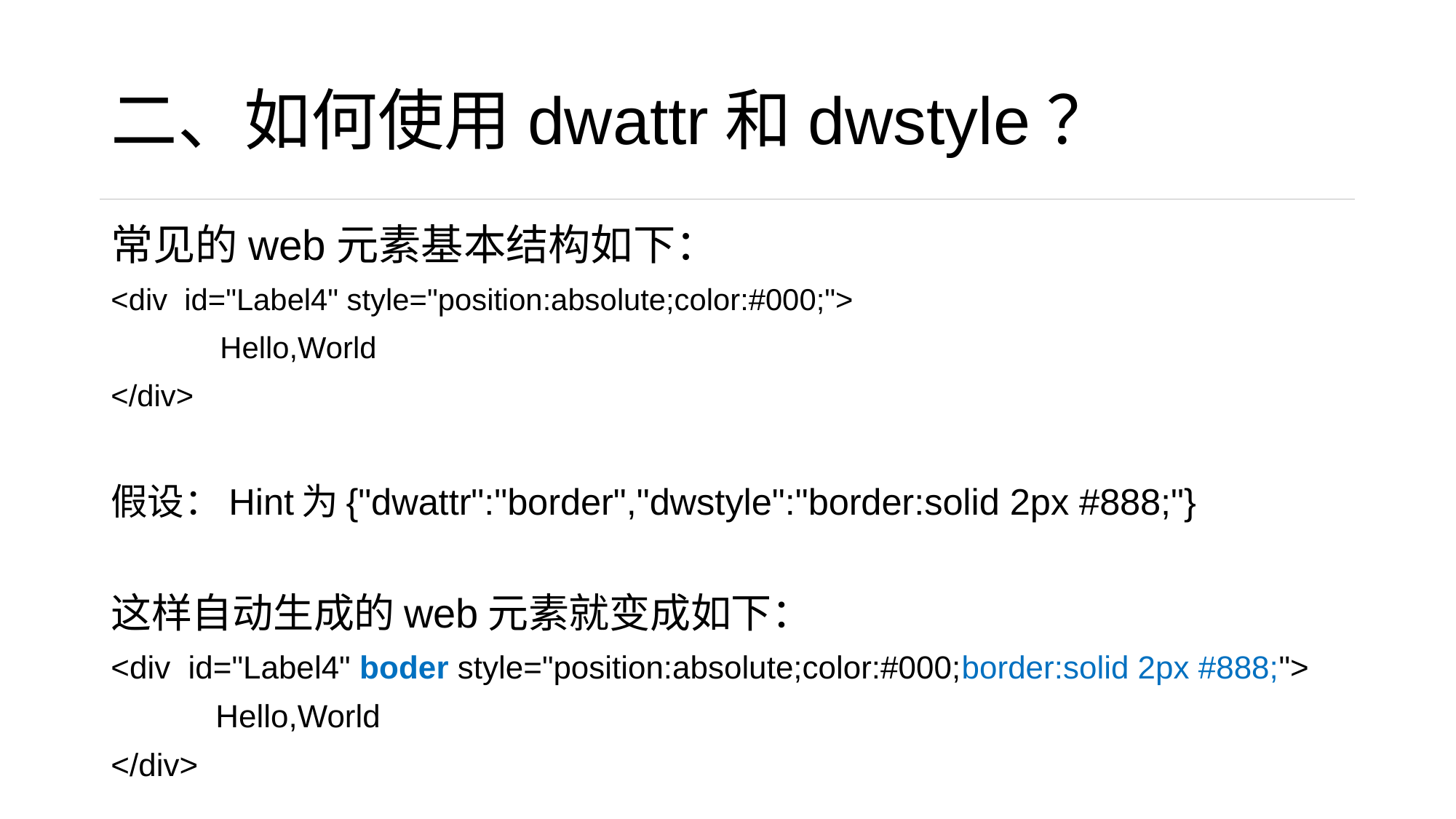

# 二、如何使用dwattr和dwstyle？
常见的web元素基本结构如下：
<div  id="Label4" style="position:absolute;color:#000;">
	Hello,World
</div>
假设：Hint为{"dwattr":"border","dwstyle":"border:solid 2px #888;"}
这样自动生成的web元素就变成如下：
<div  id="Label4" boder style="position:absolute;color:#000;border:solid 2px #888;">
	Hello,World
</div>